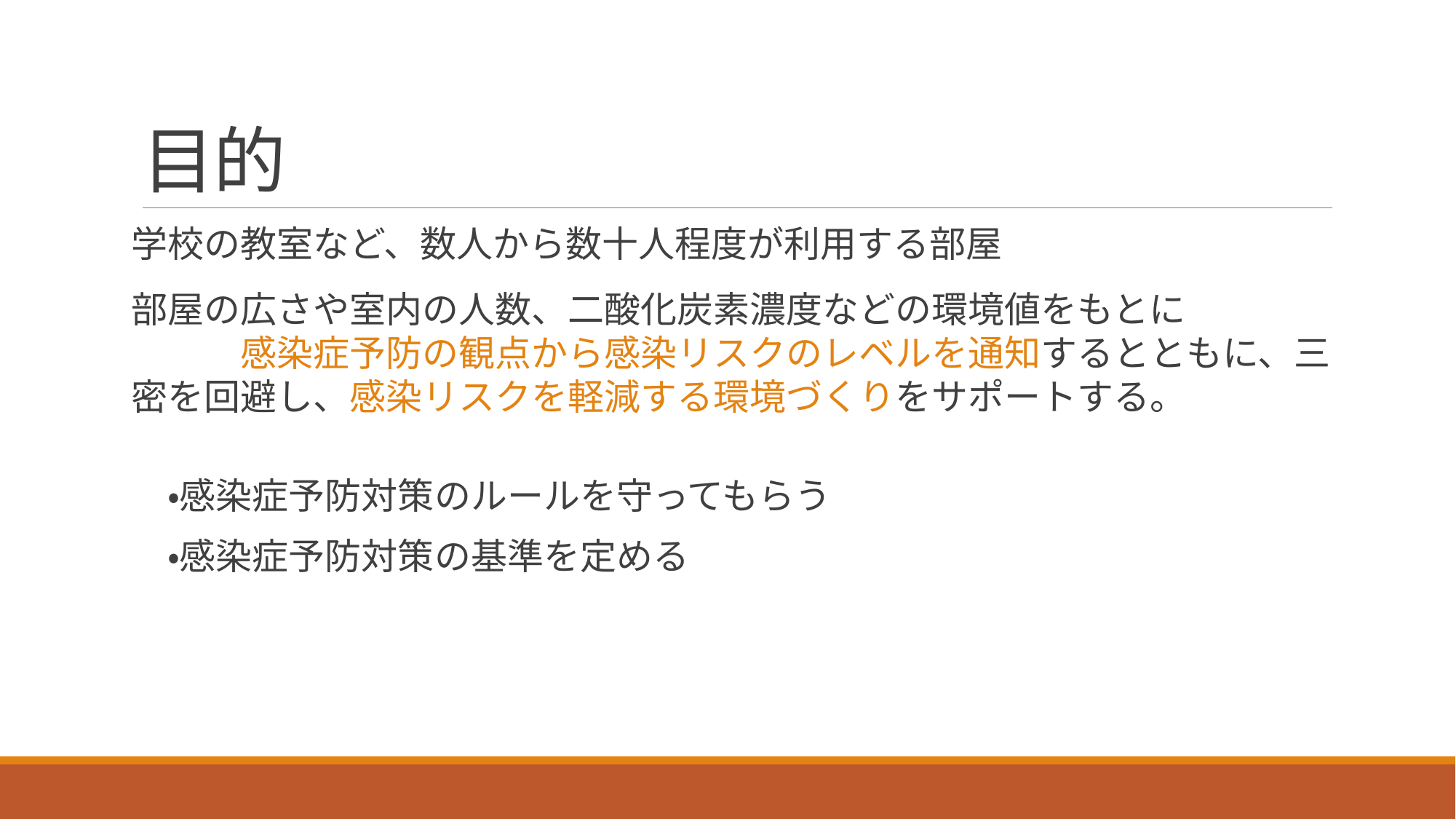

# 目的
学校の教室など、数人から数十人程度が利用する部屋
部屋の広さや室内の人数、二酸化炭素濃度などの環境値をもとに　　　　　　　感染症予防の観点から感染リスクのレベルを通知するとともに、三密を回避し、感染リスクを軽減する環境づくりをサポートする。

　・感染症予防対策のルールを守ってもらう
　・感染症予防対策の基準を定める